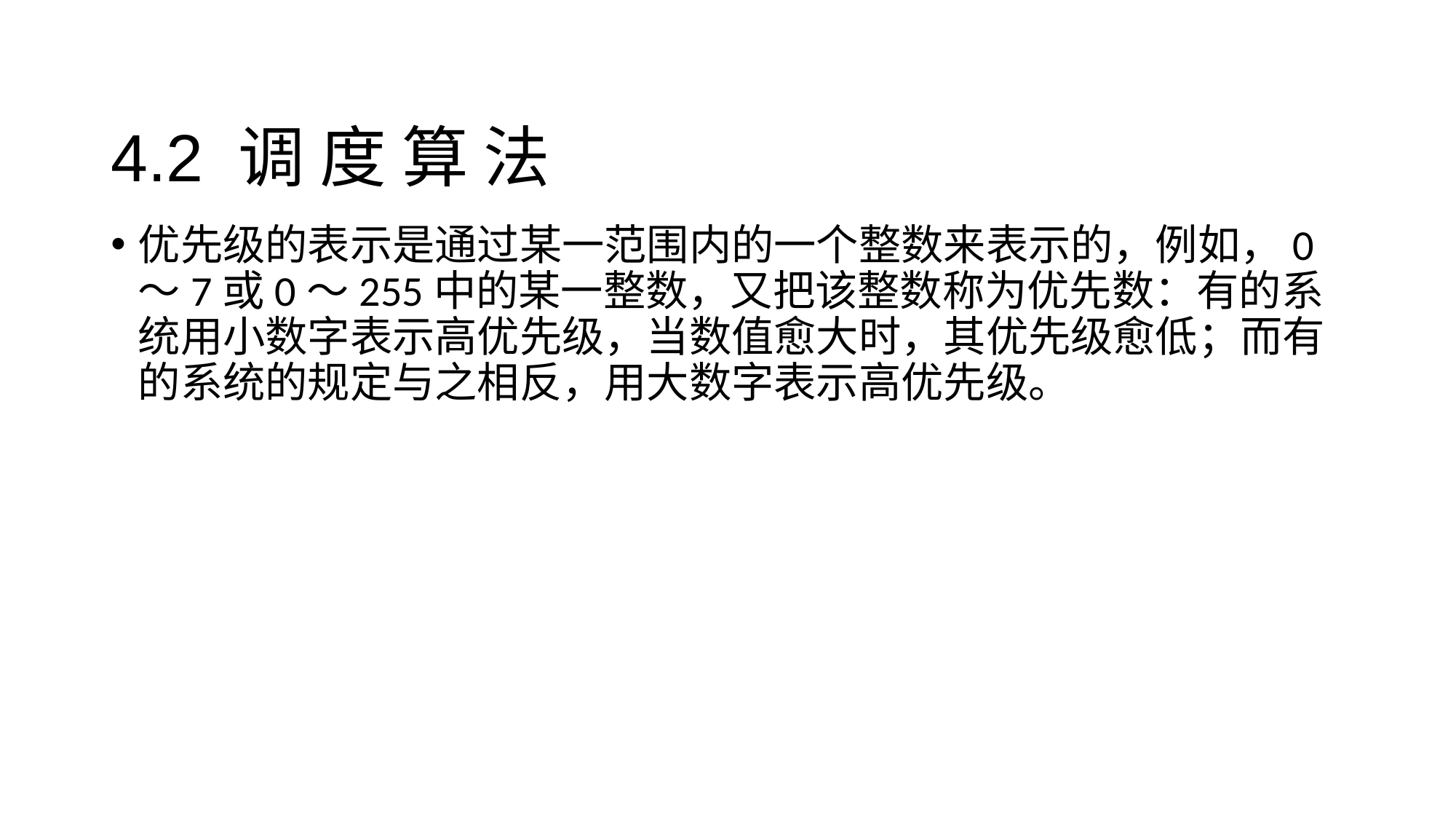

# 4.2 调 度 算 法
优先级的表示是通过某一范围内的一个整数来表示的，例如，0～7或0～255中的某一整数，又把该整数称为优先数：有的系统用小数字表示高优先级，当数值愈大时，其优先级愈低；而有的系统的规定与之相反，用大数字表示高优先级。
11